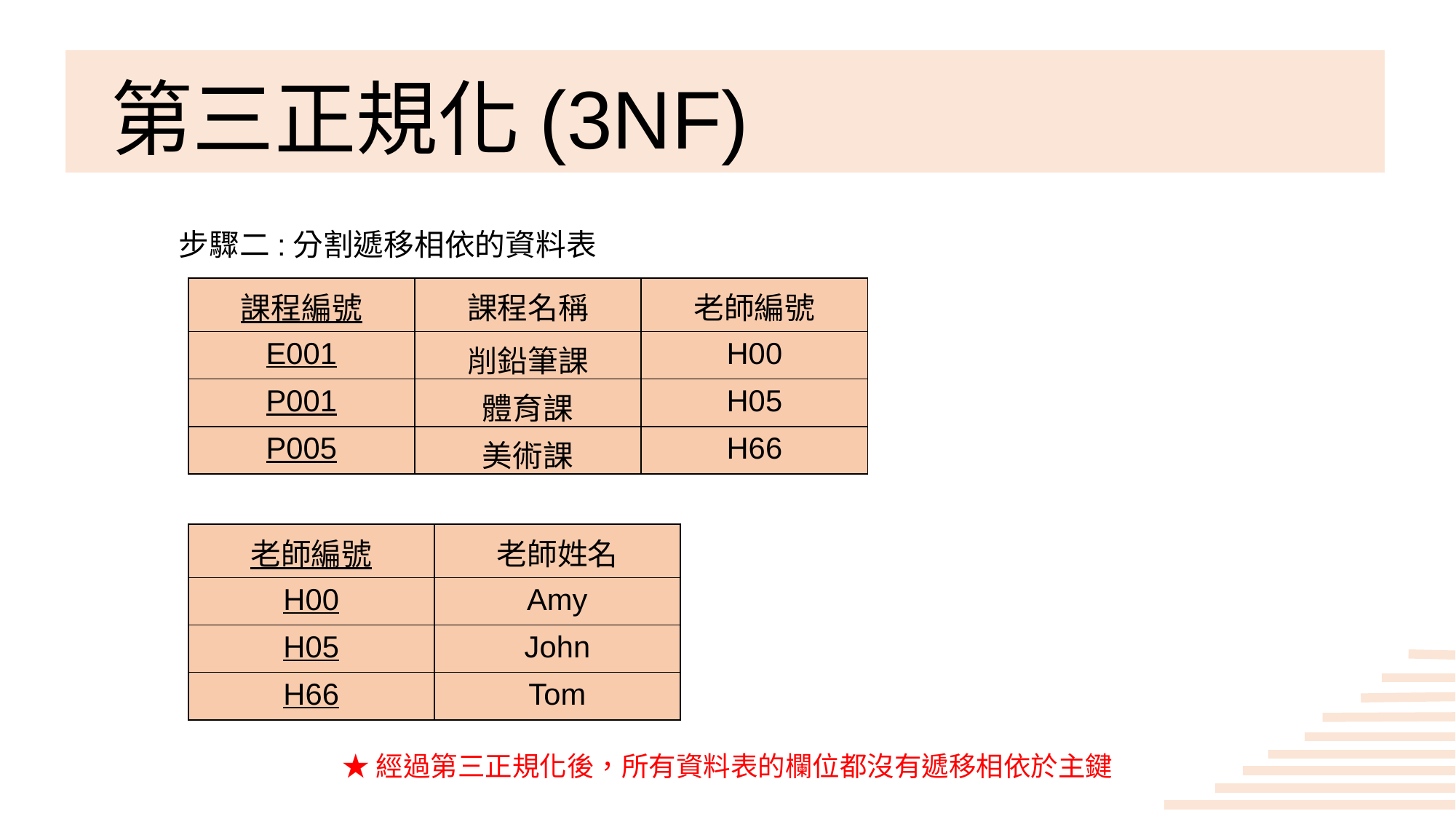

# 第三正規化(3NF)
	步驟二:分割遞移相依的資料表
| 課程編號 | 課程名稱 | 老師編號 |
| --- | --- | --- |
| E001 | 削鉛筆課 | H00 |
| P001 | 體育課 | H05 |
| P005 | 美術課 | H66 |
| 老師編號 | 老師姓名 |
| --- | --- |
| H00 | Amy |
| H05 | John |
| H66 | Tom |
★經過第三正規化後，所有資料表的欄位都沒有遞移相依於主鍵